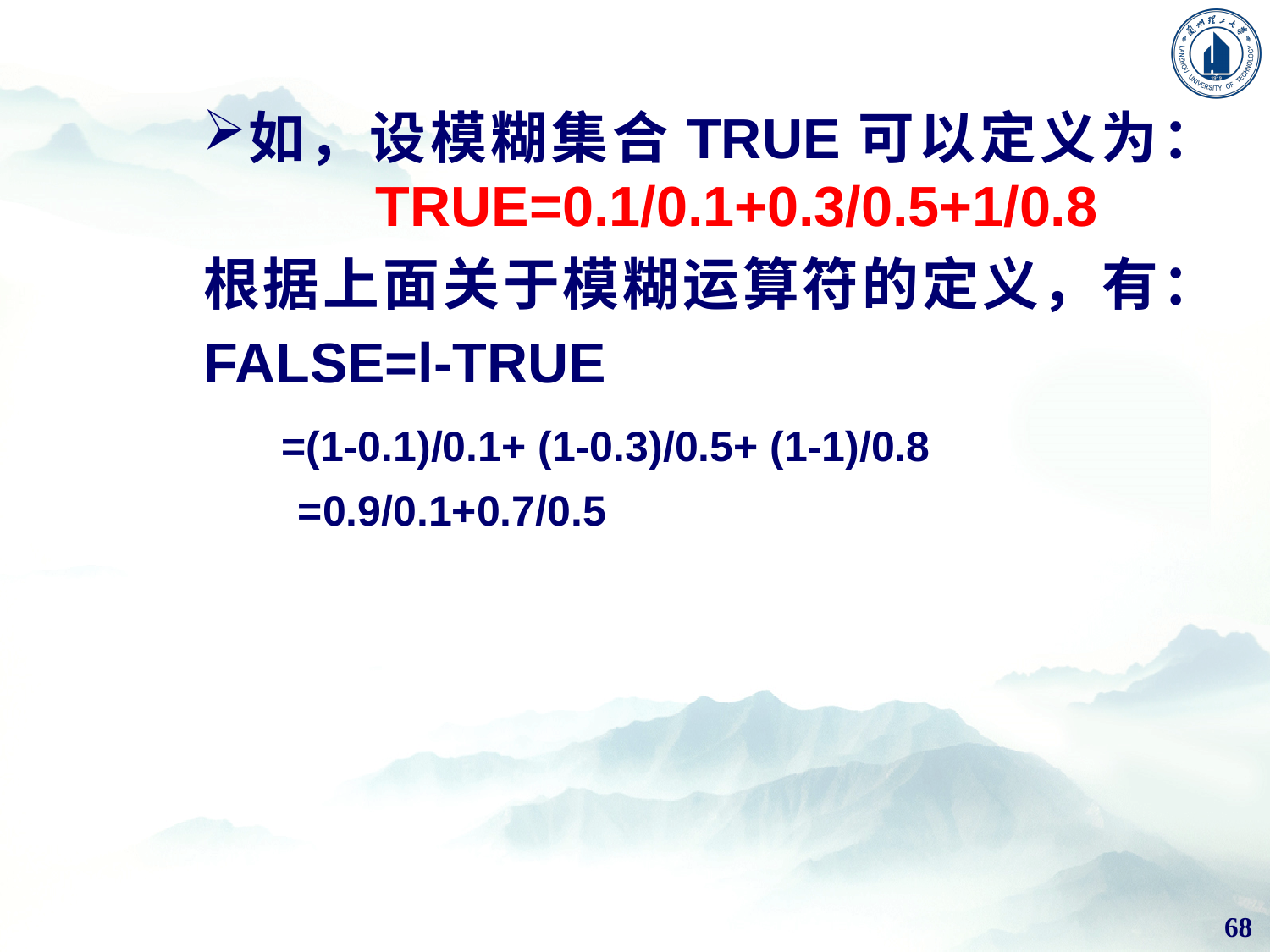

如，设模糊集合TRUE可以定义为：                TRUE=0.1/0.1+0.3/0.5+1/0.8
根据上面关于模糊运算符的定义，有：
FALSE=l-TRUE
     =(1-0.1)/0.1+ (1-0.3)/0.5+ (1-1)/0.8
        =0.9/0.1+0.7/0.5
68